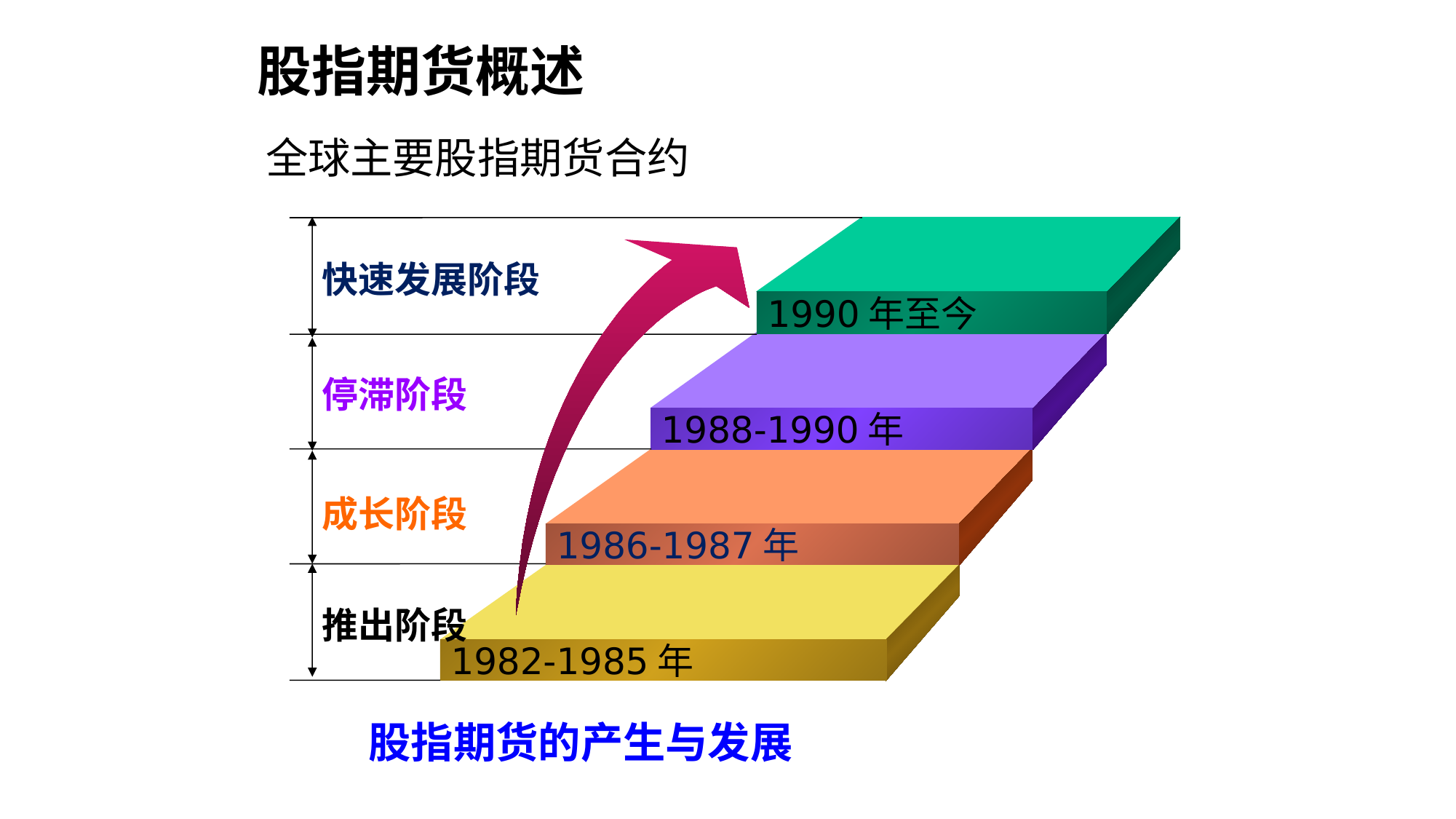

股指期货概述
全球主要股指期货合约

快速发展阶段
1990年至今

停滞阶段
1988-1990年

成长阶段
1986-1987年

推出阶段
1982-1985年

股指期货的产生与发展